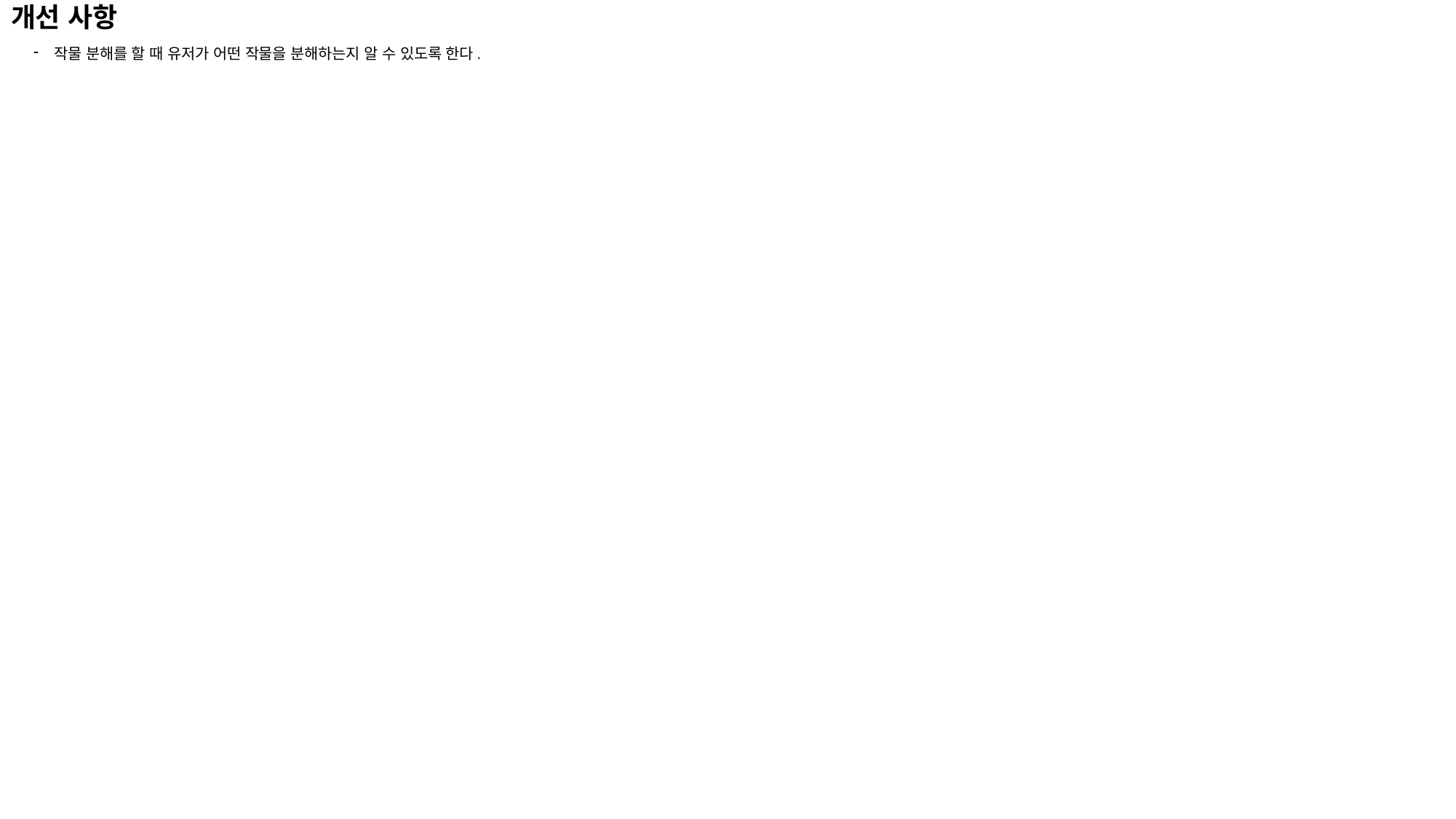

# 개선 사항
작물 분해를 할 때 유저가 어떤 작물을 분해하는지 알 수 있도록 한다.